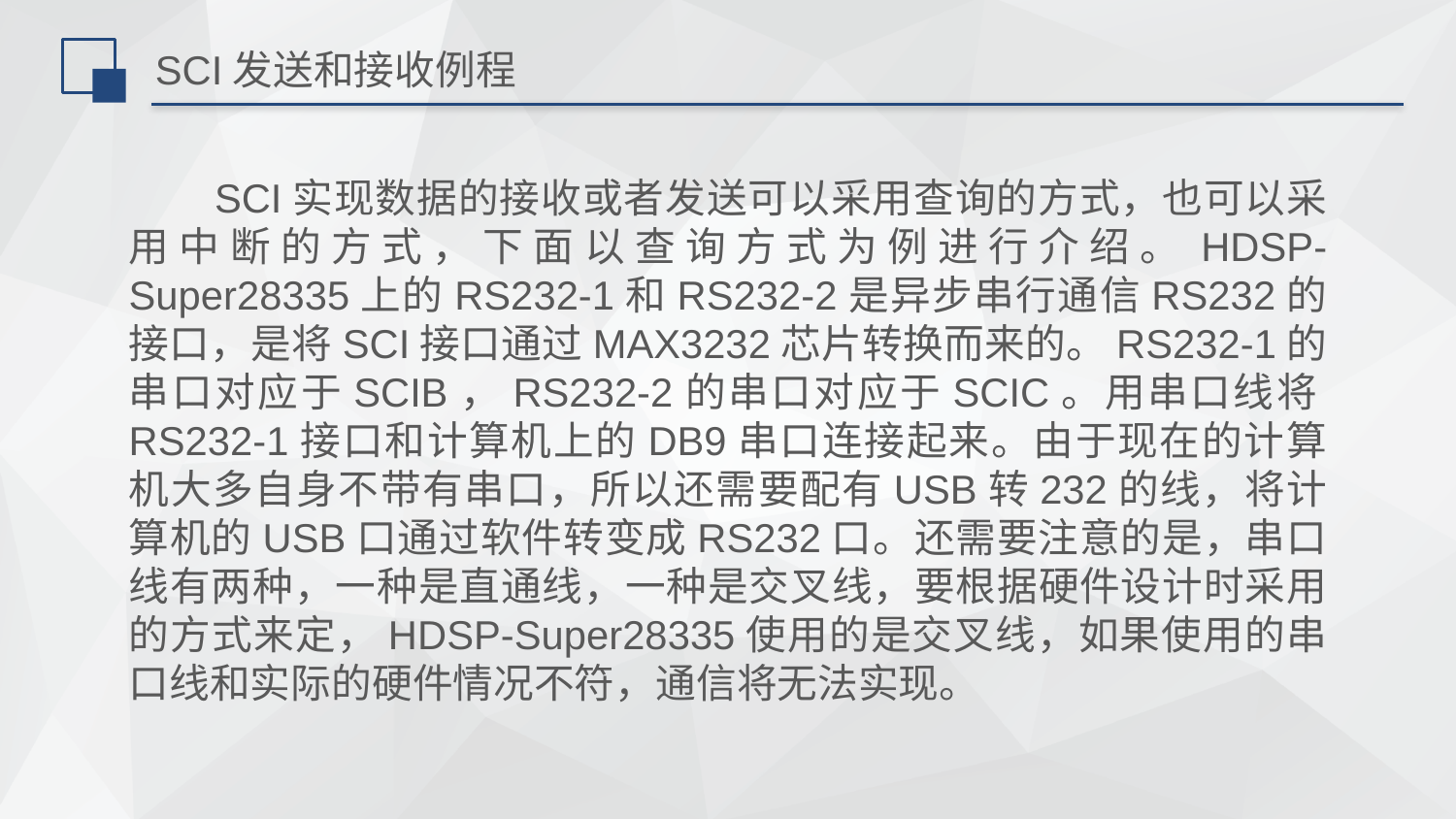

# SCI发送和接收例程
SCI实现数据的接收或者发送可以采用查询的方式，也可以采用中断的方式，下面以查询方式为例进行介绍。HDSP-Super28335上的RS232-1和RS232-2是异步串行通信RS232的接口，是将SCI接口通过MAX3232芯片转换而来的。RS232-1的串口对应于SCIB，RS232-2的串口对应于SCIC。用串口线将RS232-1接口和计算机上的DB9串口连接起来。由于现在的计算机大多自身不带有串口，所以还需要配有USB转232的线，将计算机的USB口通过软件转变成RS232口。还需要注意的是，串口线有两种，一种是直通线，一种是交叉线，要根据硬件设计时采用的方式来定，HDSP-Super28335使用的是交叉线，如果使用的串口线和实际的硬件情况不符，通信将无法实现。